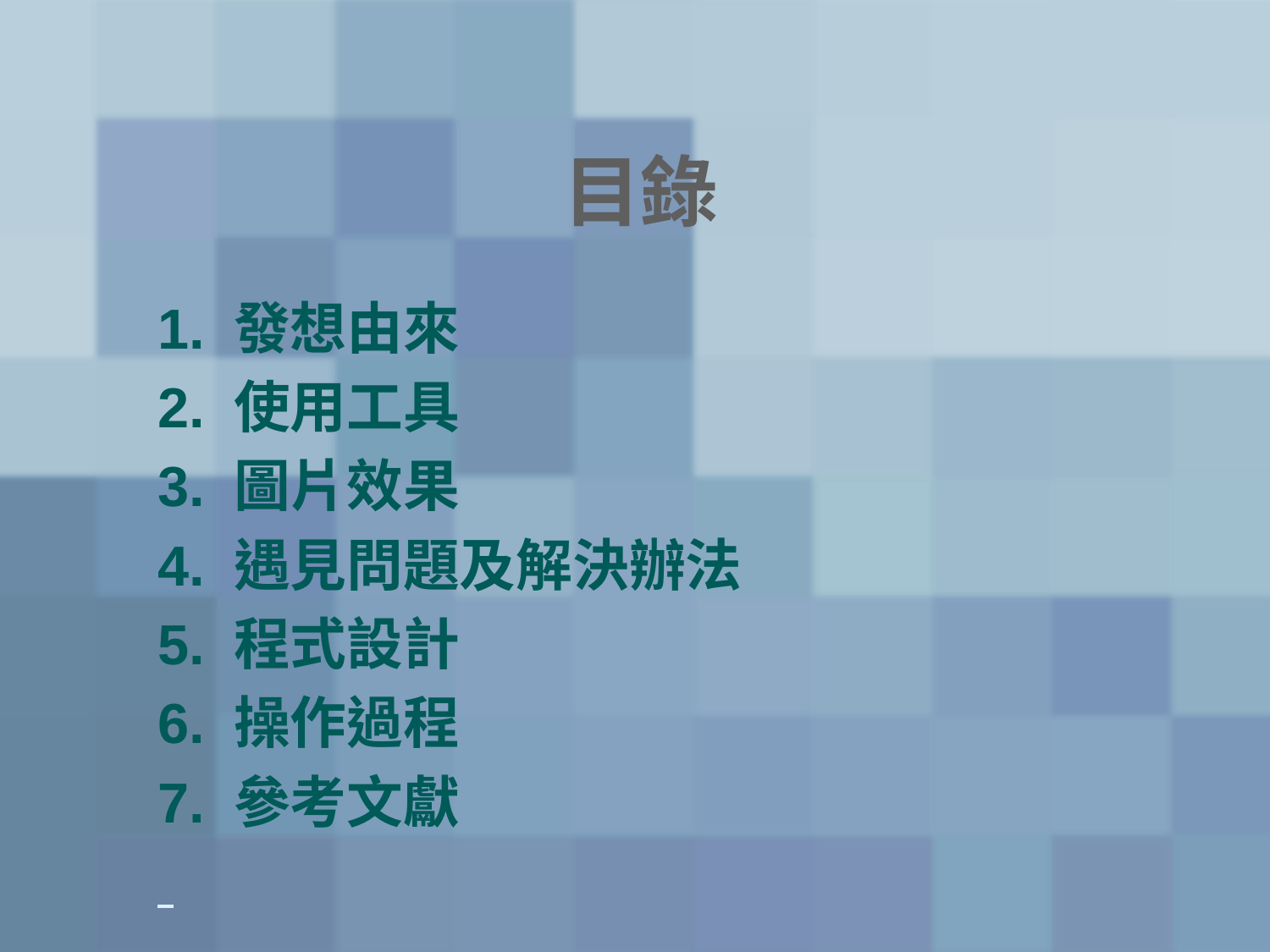

# 目錄
1. 發想由來
2. 使用工具
3. 圖片效果
4. 遇見問題及解決辦法
5. 程式設計
6. 操作過程
7. 參考文獻